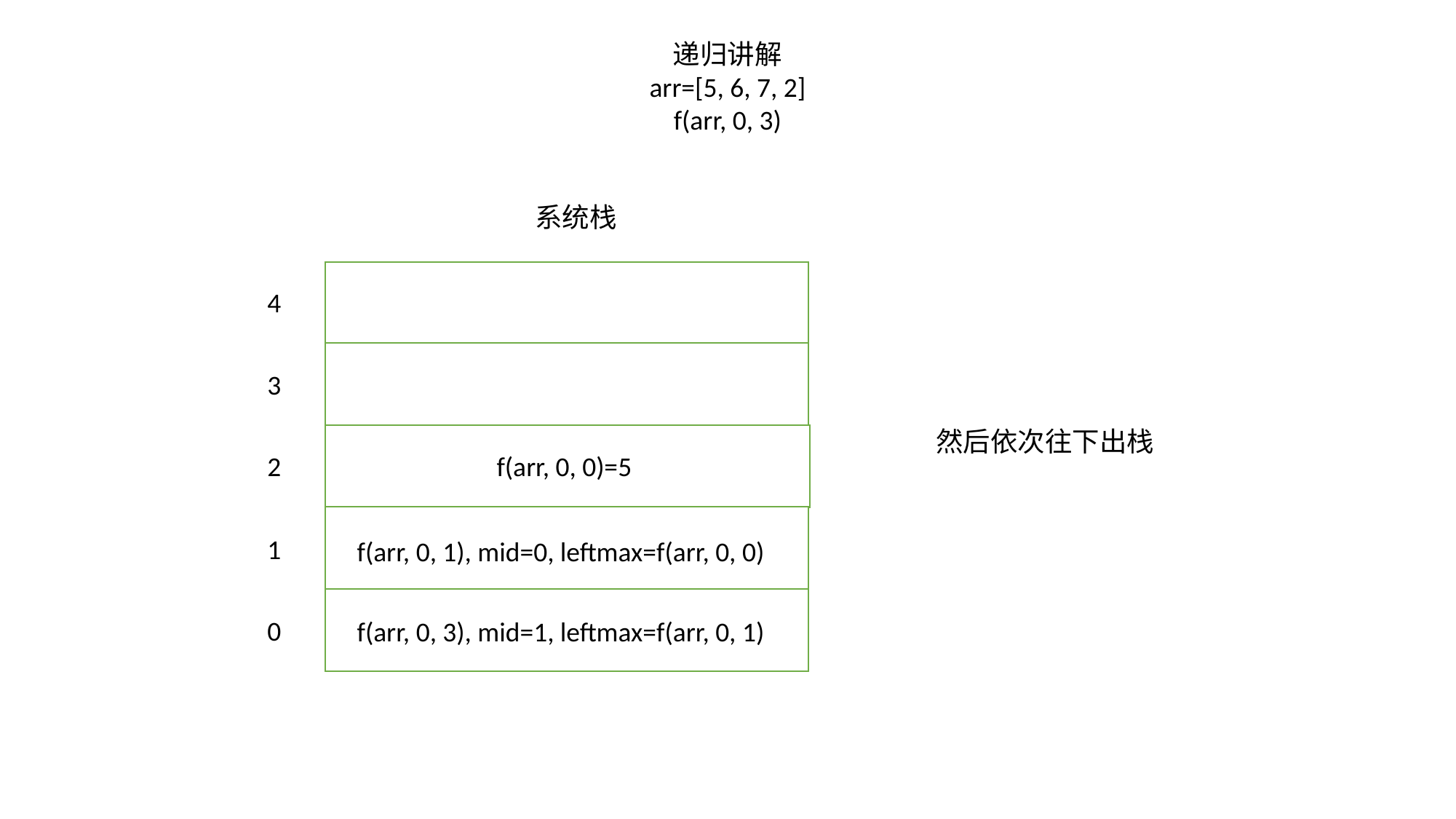

递归讲解
arr=[5, 6, 7, 2]
f(arr, 0, 3)

系统栈

4
3

2
1
0
f(arr, 0, 3), mid=1, leftmax=f(arr, 0, 1)
然后依次往下出栈
f(arr, 0, 0)=5
f(arr, 0, 1), mid=0, leftmax=f(arr, 0, 0)